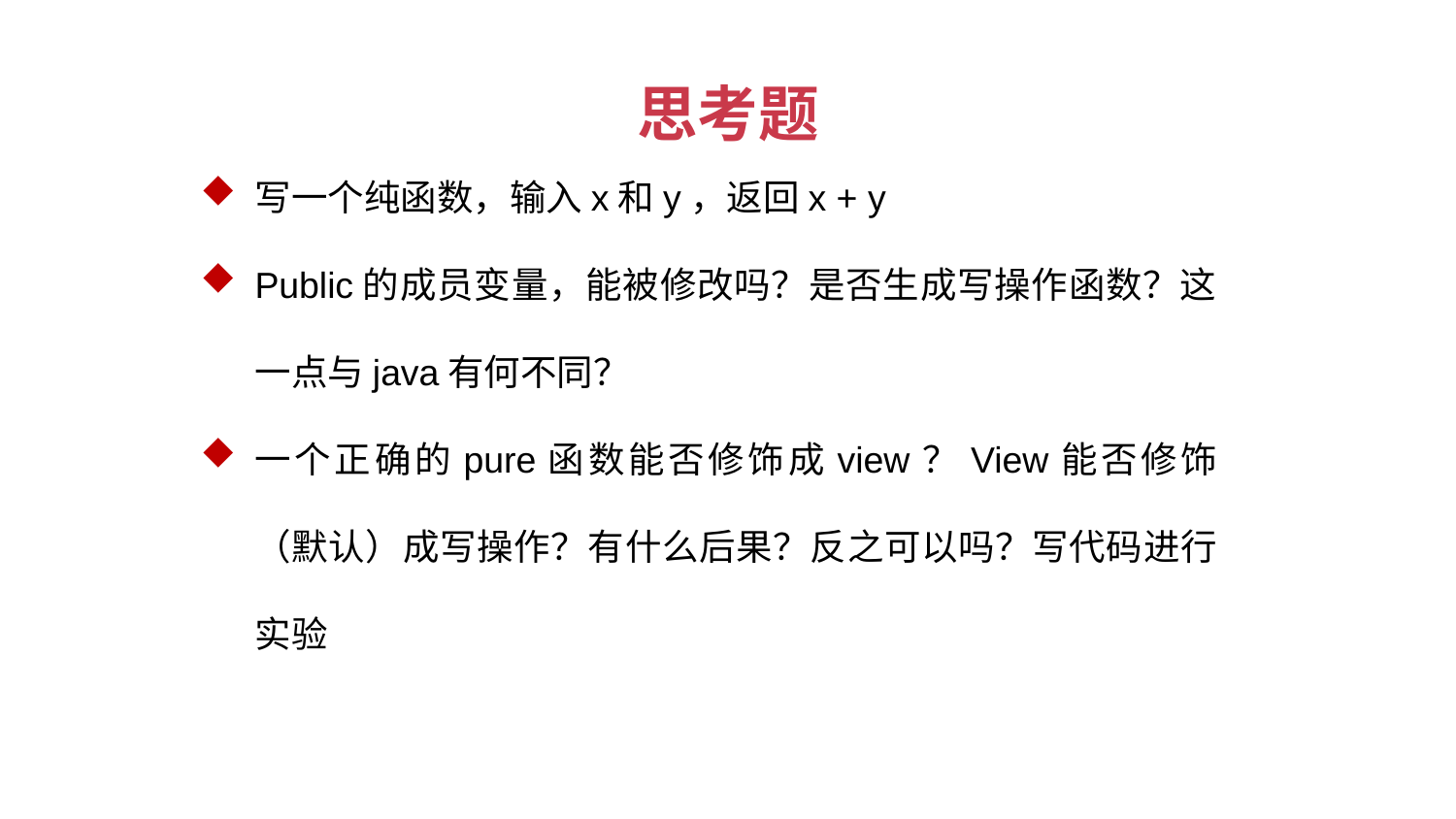

思考题
写一个纯函数，输入x和y，返回x + y
Public的成员变量，能被修改吗？是否生成写操作函数？这一点与java有何不同？
一个正确的pure函数能否修饰成view？View能否修饰（默认）成写操作？有什么后果？反之可以吗？写代码进行实验